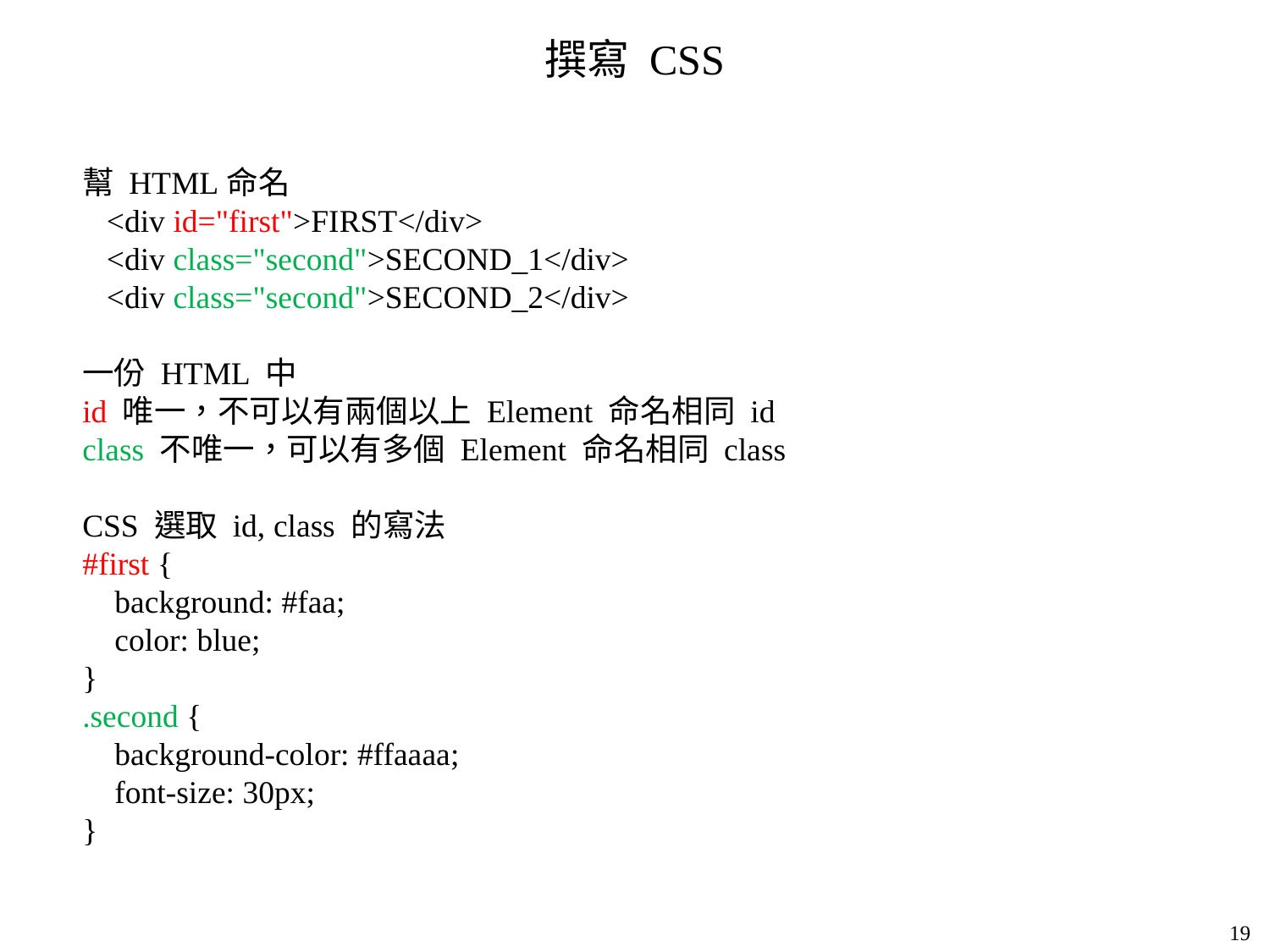

撰寫 CSS
幫 HTML命名
   <div id="first">FIRST</div>
   <div class="second">SECOND_1</div>
   <div class="second">SECOND_2</div>

一份 HTML 中
id 唯一，不可以有兩個以上 Element 命名相同 id
class 不唯一，可以有多個 Element 命名相同 class

CSS 選取 id, class 的寫法
#first {
    background: #faa;
    color: blue;
}
.second {
    background-color: #ffaaaa;
    font-size: 30px;
}

19